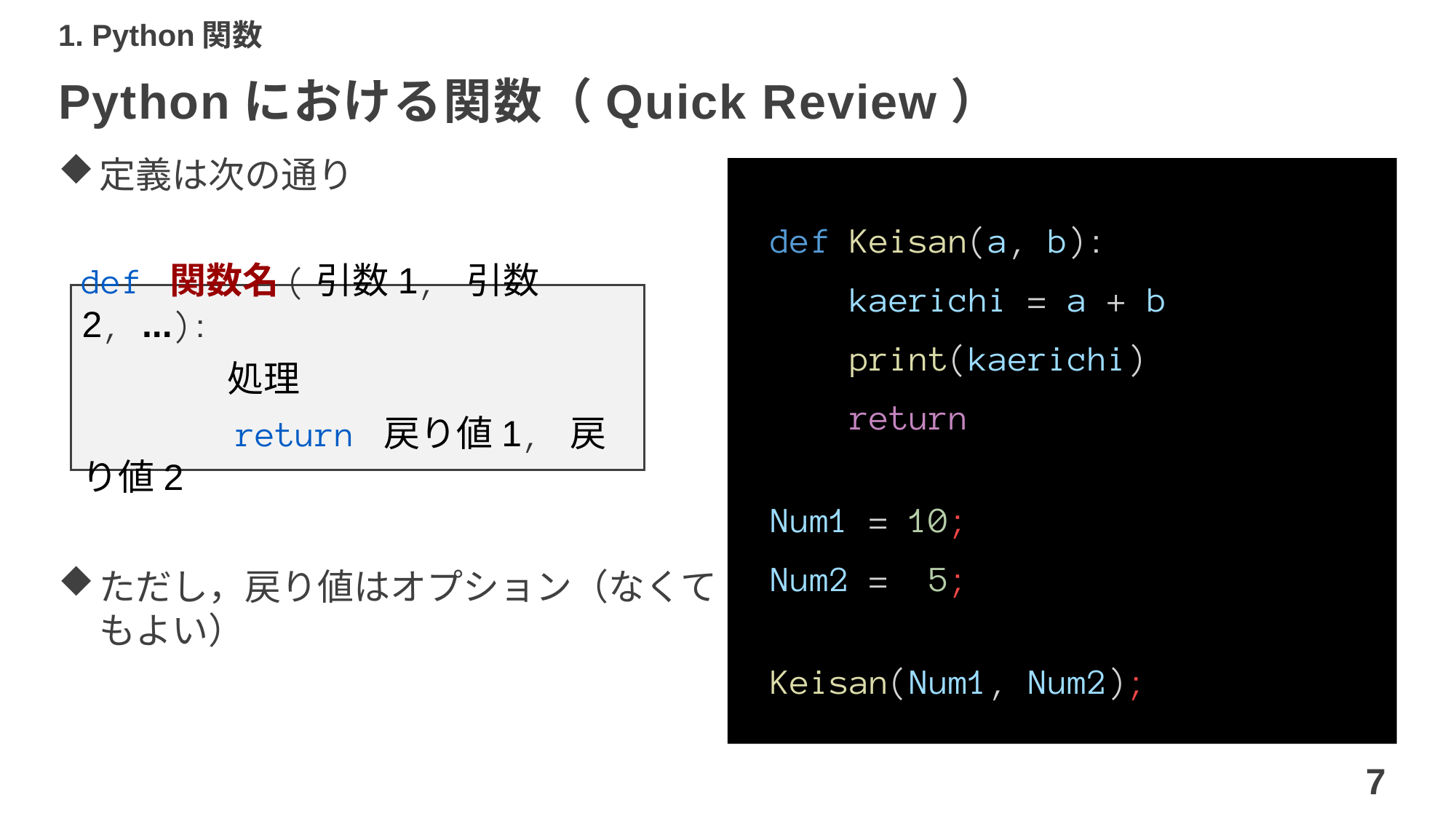

1. Python関数
# Pythonにおける関数（Quick Review）
定義は次の通り

ただし，戻り値はオプション（なくてもよい）

def Keisan(a, b):
    kaerichi = a + b
    print(kaerichi)
    return
Num1 = 10;
Num2 =  5;
Keisan(Num1, Num2);
def 関数名(引数1, 引数2, ...):
　　　　処理
　　　　return 戻り値1, 戻り値2